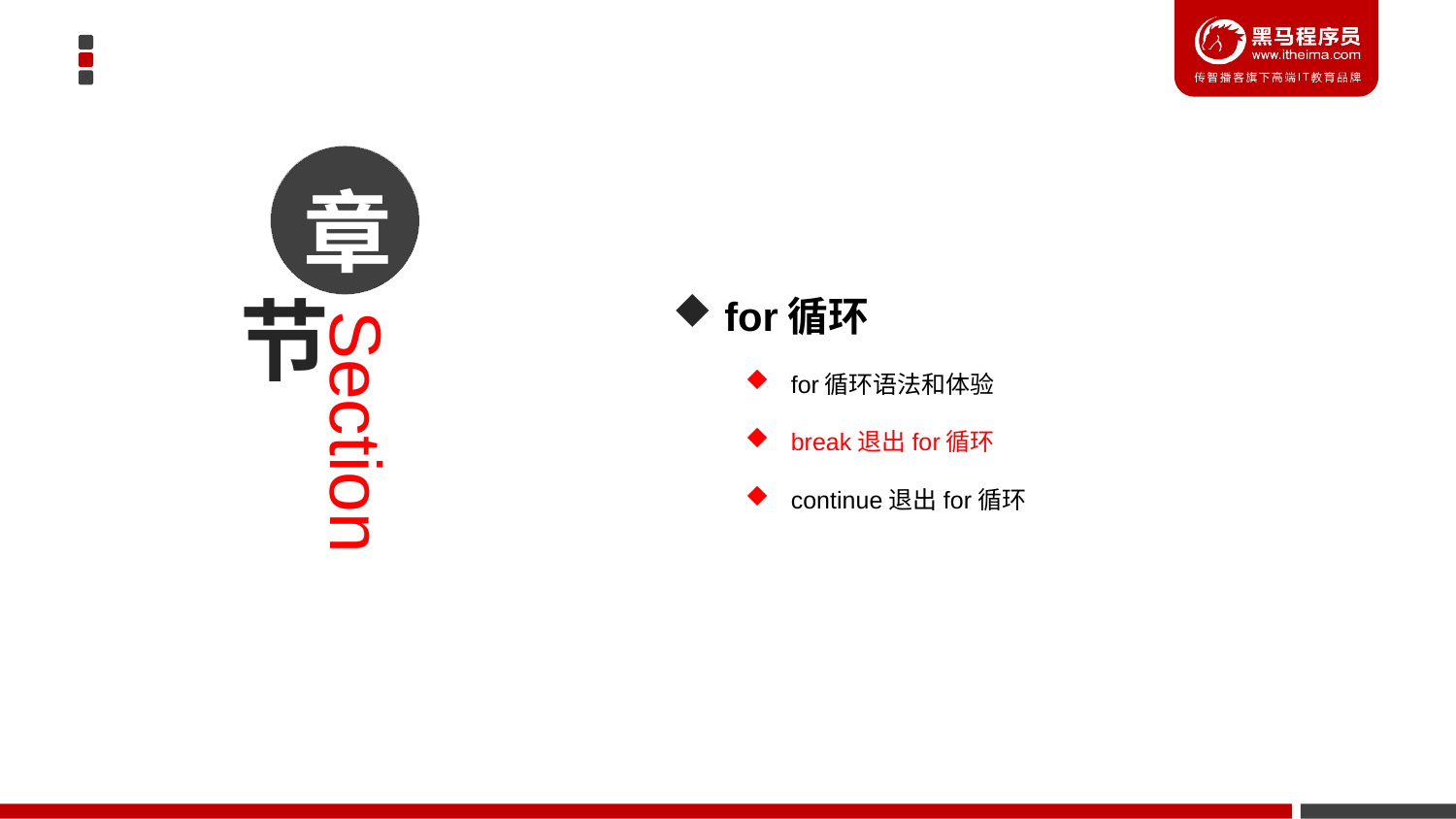

章
 for循环
for循环语法和体验
break退出for循环
continue退出for循环

节
Section